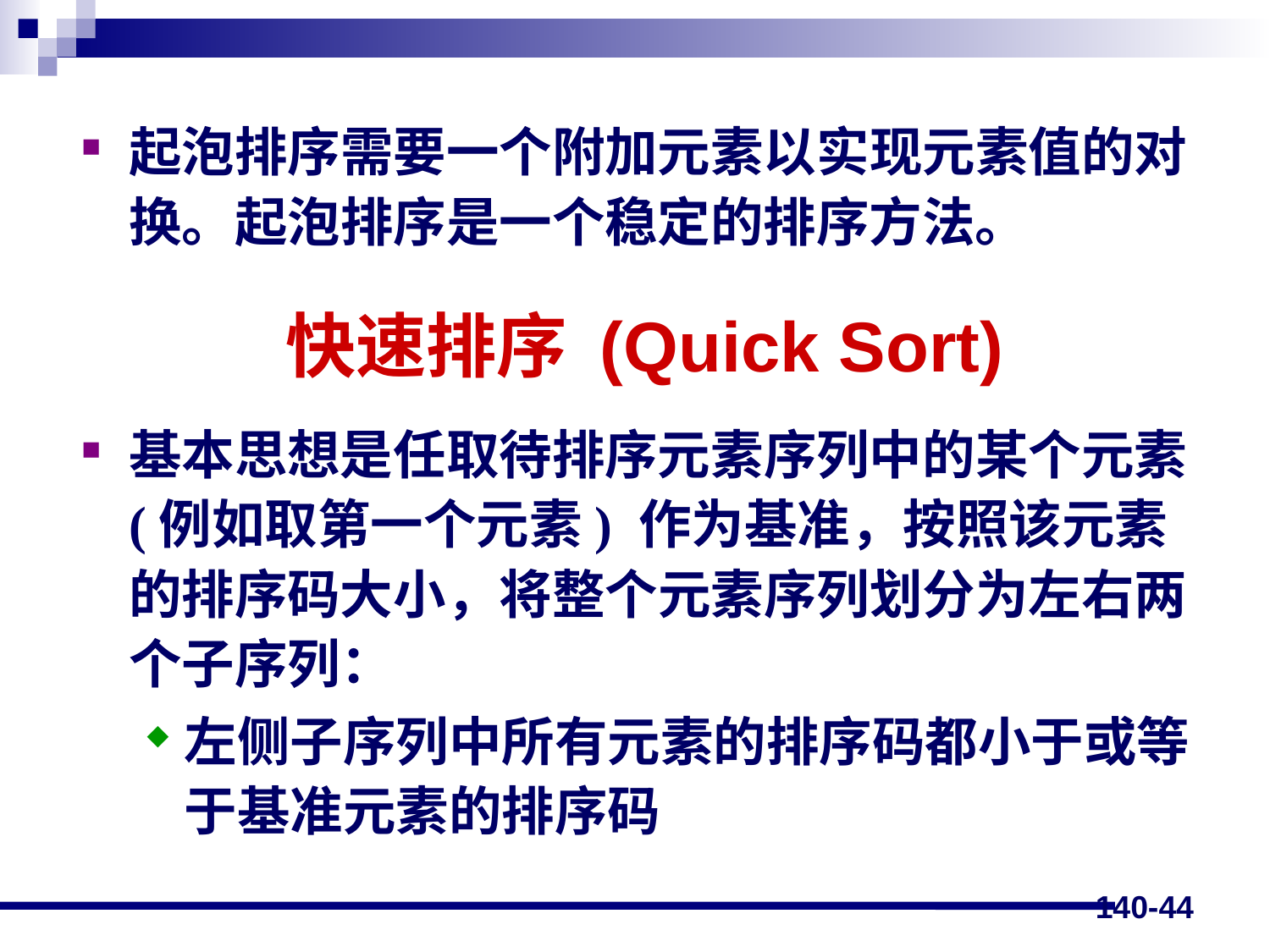

起泡排序需要一个附加元素以实现元素值的对换。起泡排序是一个稳定的排序方法。

基本思想是任取待排序元素序列中的某个元素 (例如取第一个元素) 作为基准，按照该元素的排序码大小，将整个元素序列划分为左右两个子序列：
左侧子序列中所有元素的排序码都小于或等于基准元素的排序码
# 快速排序 (Quick Sort)
140-44